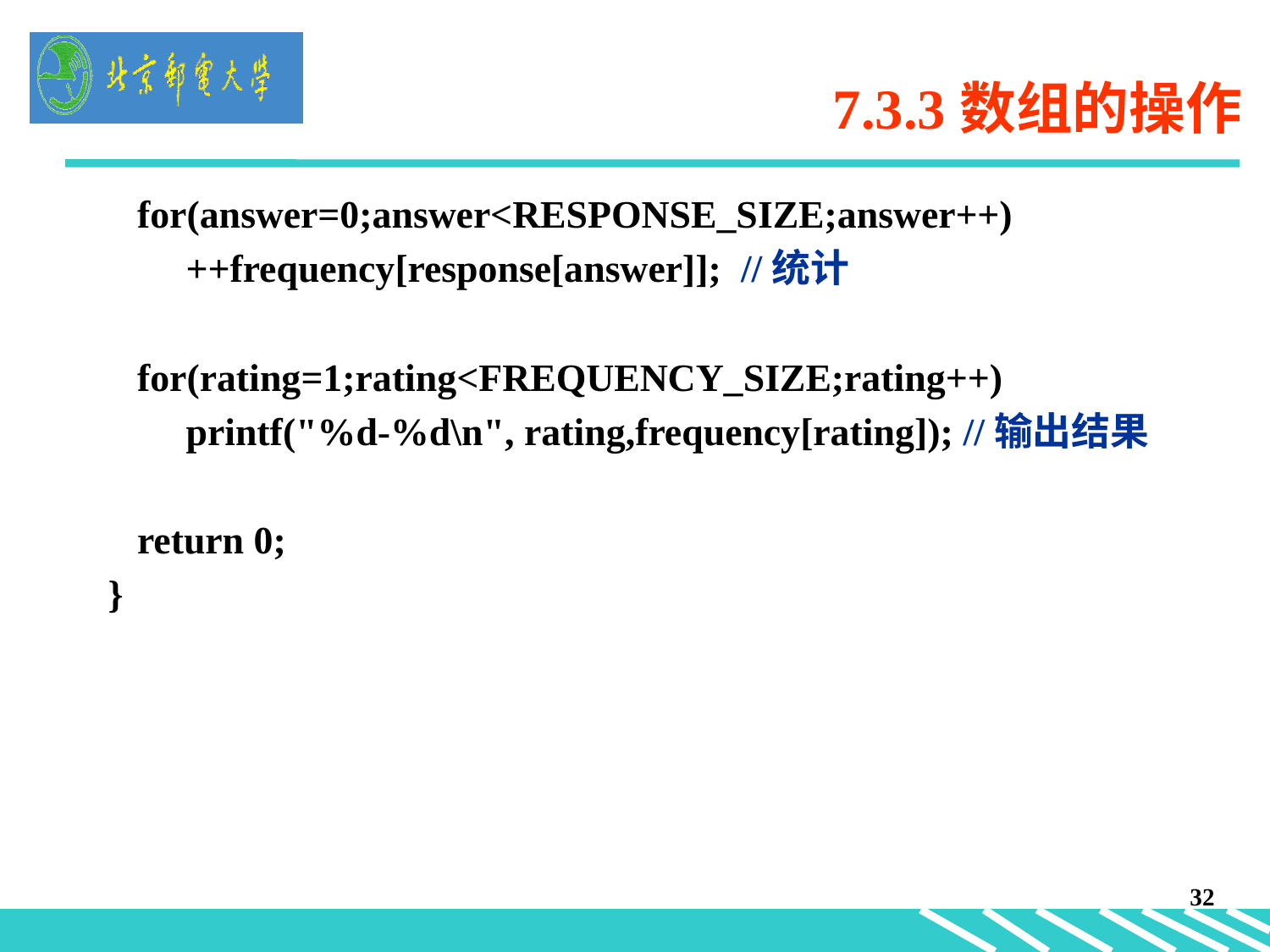

# 7.3.3数组的操作
   for(answer=0;answer<RESPONSE_SIZE;answer++)
        ++frequency[response[answer]];  //统计

   for(rating=1;rating<FREQUENCY_SIZE;rating++)
        printf("%d-%d\n", rating,frequency[rating]); //输出结果

   return 0;
}
32